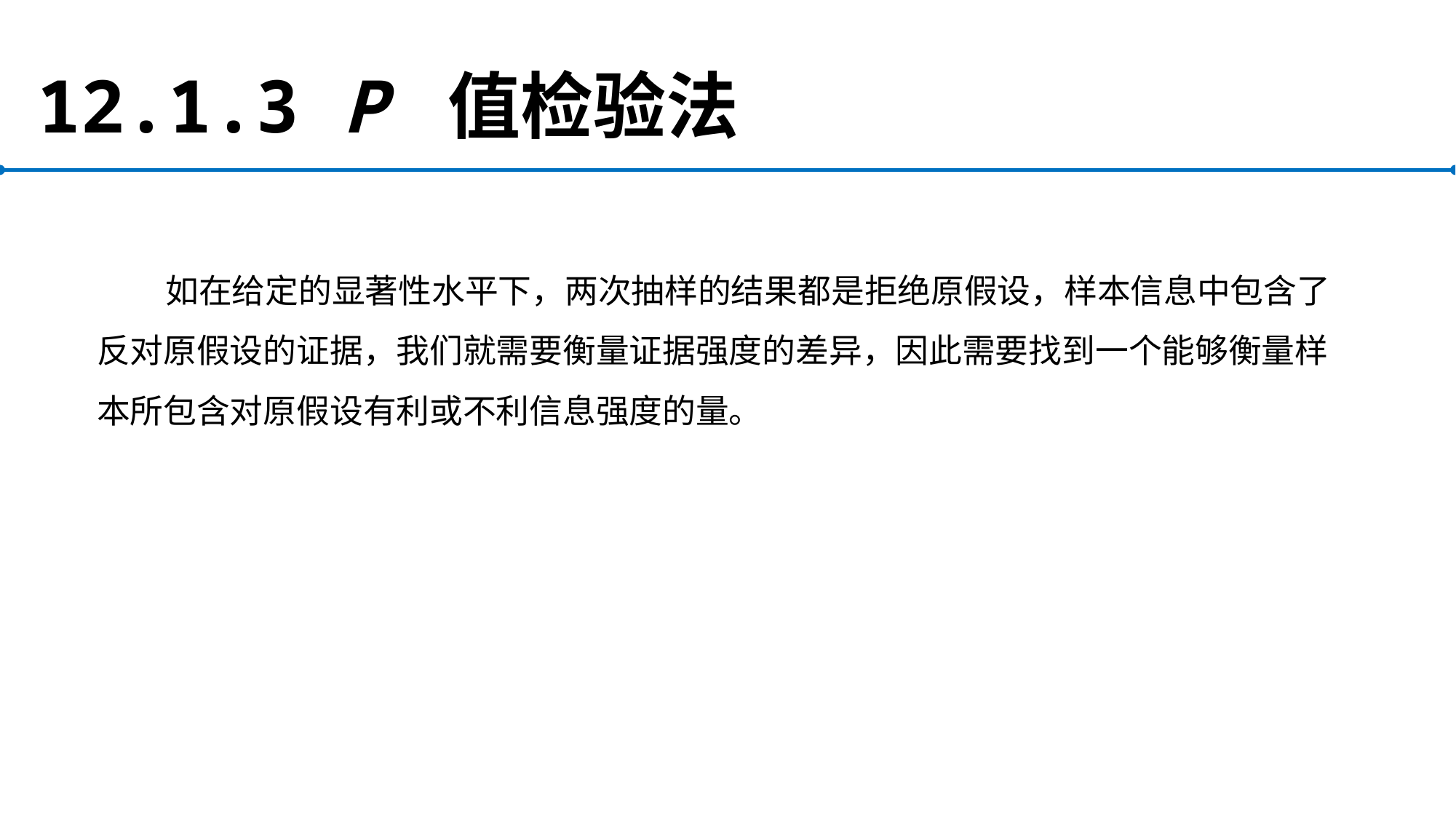

# 12.1.3 P 值检验法
如在给定的显著性水平下，两次抽样的结果都是拒绝原假设，样本信息中包含了反对原假设的证据，我们就需要衡量证据强度的差异，因此需要找到一个能够衡量样本所包含对原假设有利或不利信息强度的量。